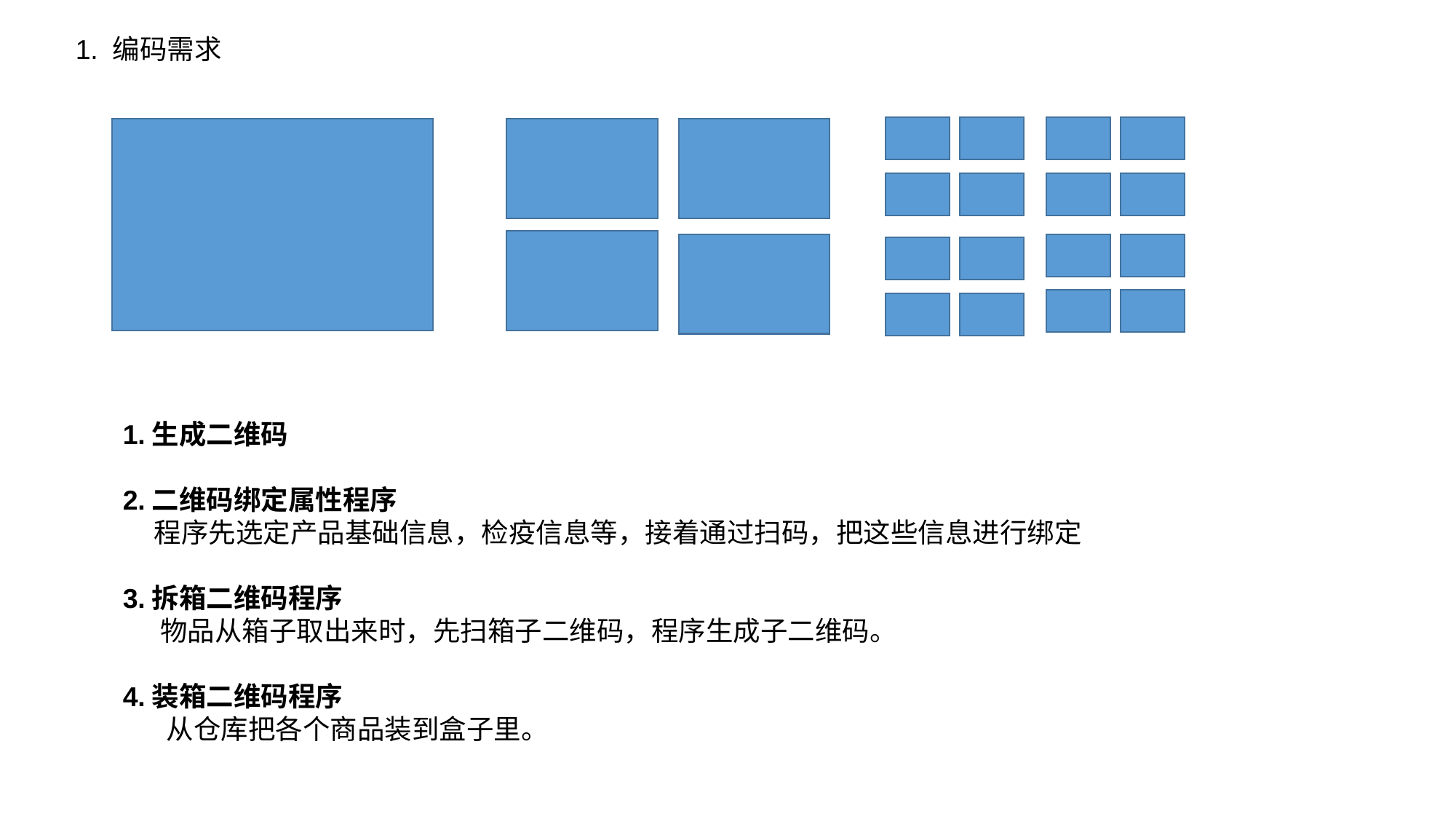

1. 编码需求

1.生成二维码

2.二维码绑定属性程序
    程序先选定产品基础信息，检疫信息等，接着通过扫码，把这些信息进行绑定

3.拆箱二维码程序
     物品从箱子取出来时，先扫箱子二维码，程序生成子二维码。

4.装箱二维码程序
      从仓库把各个商品装到盒子里。